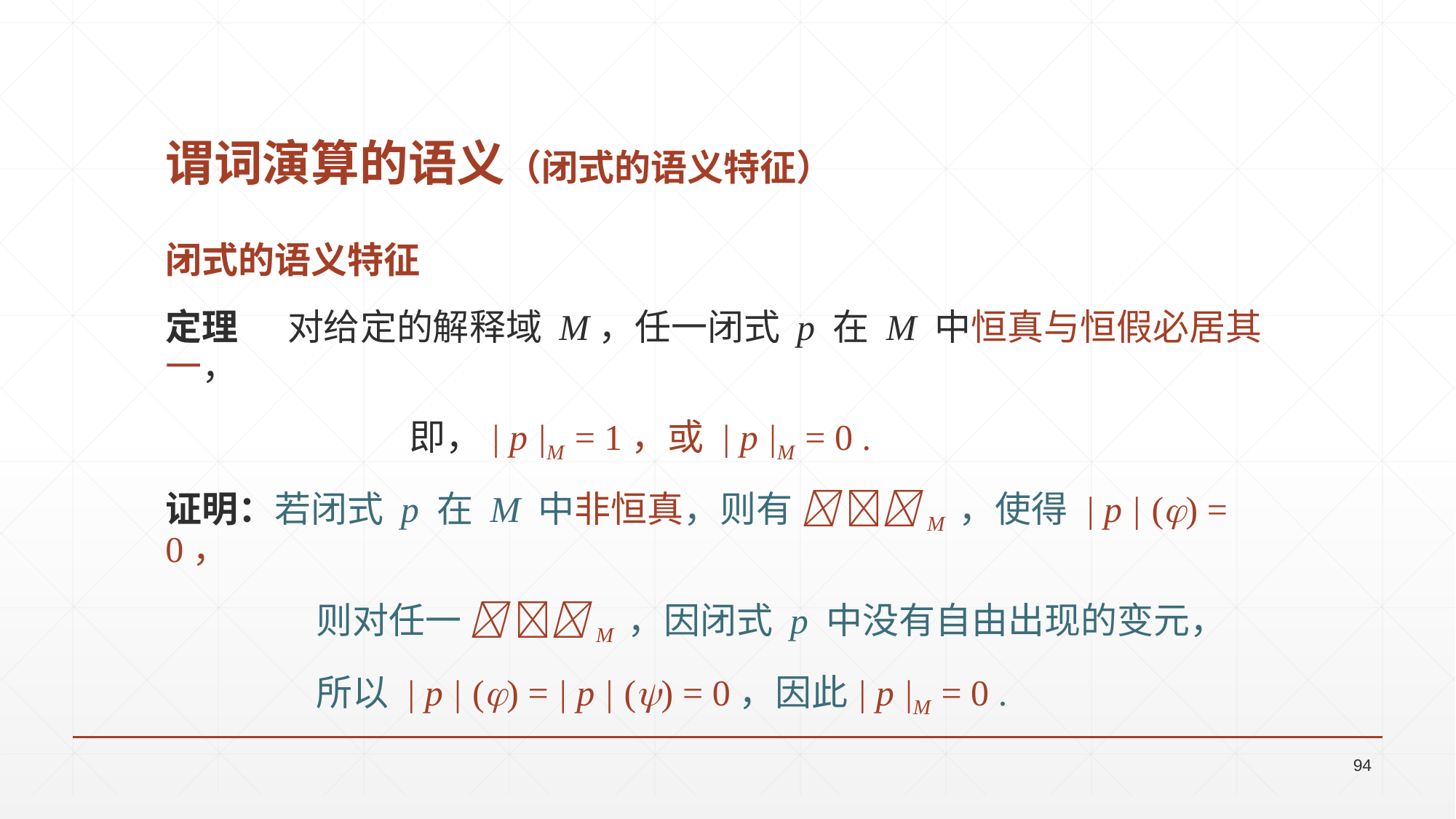

# 谓词演算的语义（闭式的语义特征）
闭式的语义特征
定理      对给定的解释域 M，任一闭式 p 在 M 中恒真与恒假必居其一，
	   	  即，| p |M = 1，或 | p |M = 0 .
证明：若闭式 p 在 M 中非恒真，则有 ϕ ∈ΦM ，使得 | p | (ϕ) = 0，
	    则对任一 ψ ∈ΦM ，因闭式 p 中没有自由出现的变元，
	    所以 | p | (ϕ) = | p | (ψ) = 0，因此| p |M = 0 .
94